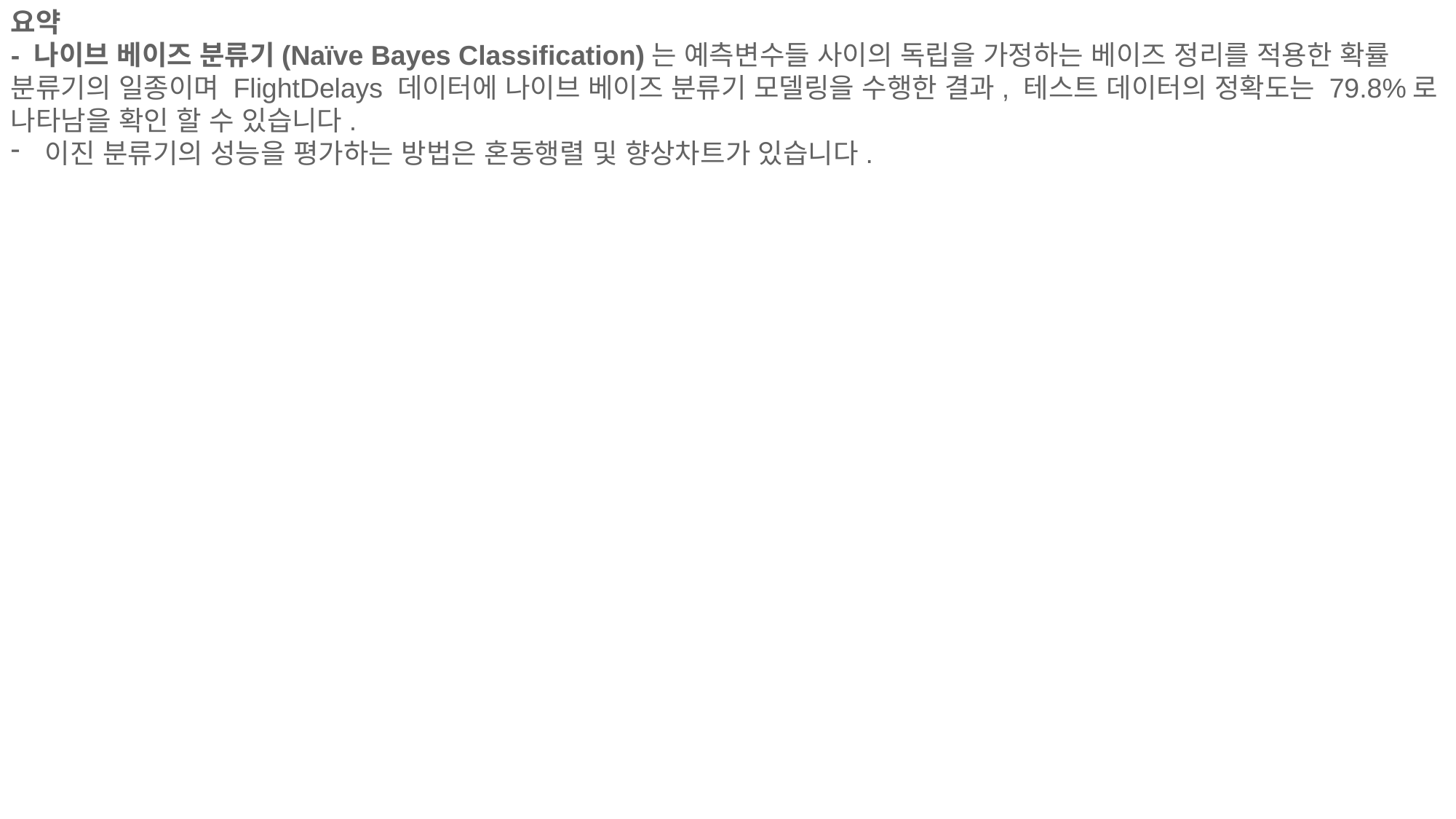

요약
- 나이브 베이즈 분류기(Naïve Bayes Classification)는 예측변수들 사이의 독립을 가정하는 베이즈 정리를 적용한 확률 분류기의 일종이며 FlightDelays 데이터에 나이브 베이즈 분류기 모델링을 수행한 결과, 테스트 데이터의 정확도는 79.8%로 나타남을 확인 할 수 있습니다.
이진 분류기의 성능을 평가하는 방법은 혼동행렬 및 향상차트가 있습니다.